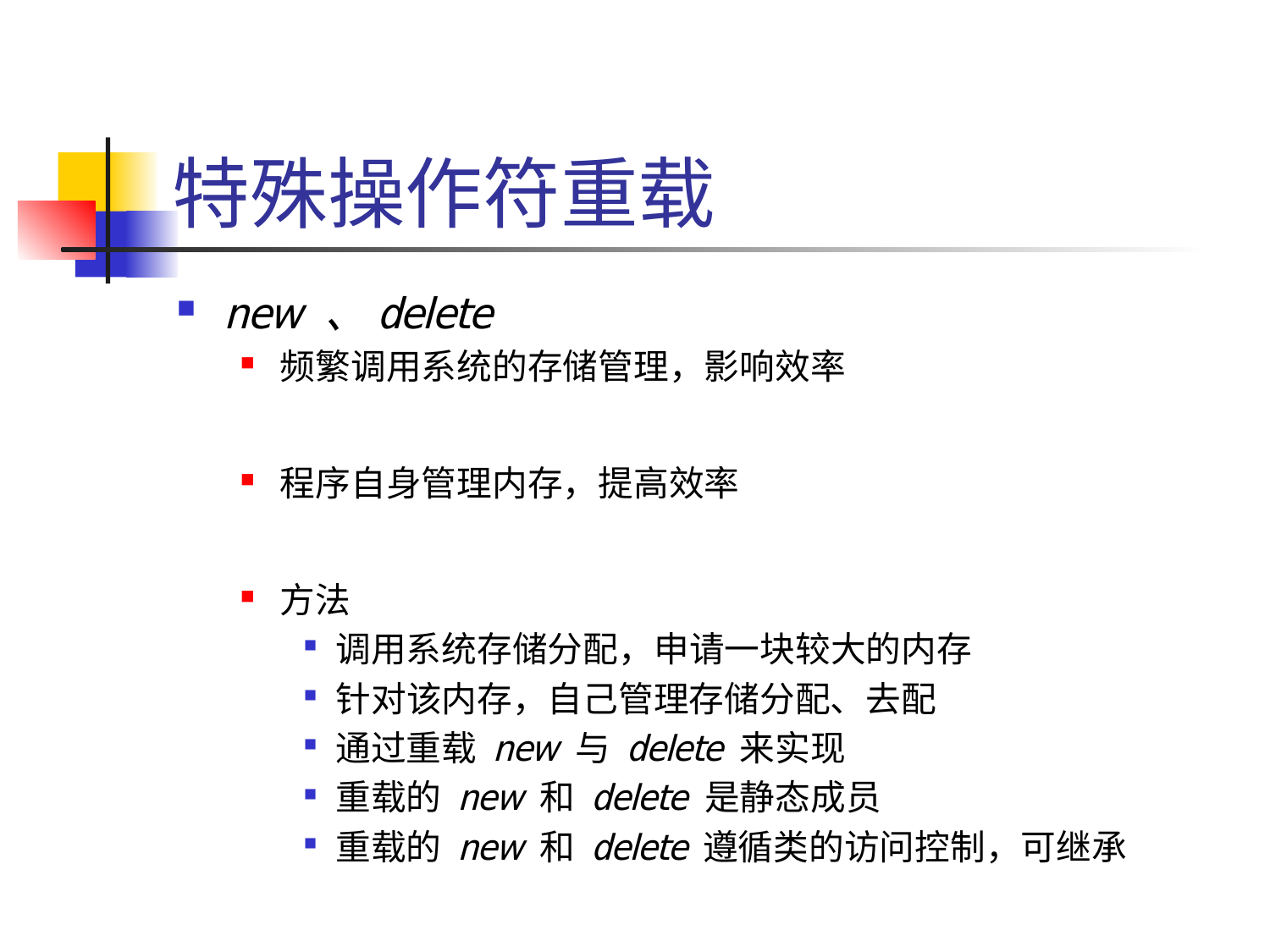

# 特殊操作符重载
new 、delete
频繁调用系统的存储管理，影响效率

程序自身管理内存，提高效率

方法
调用系统存储分配，申请一块较大的内存
针对该内存，自己管理存储分配、去配
通过重载 new 与 delete 来实现
重载的 new 和 delete 是静态成员
重载的 new 和 delete 遵循类的访问控制，可继承